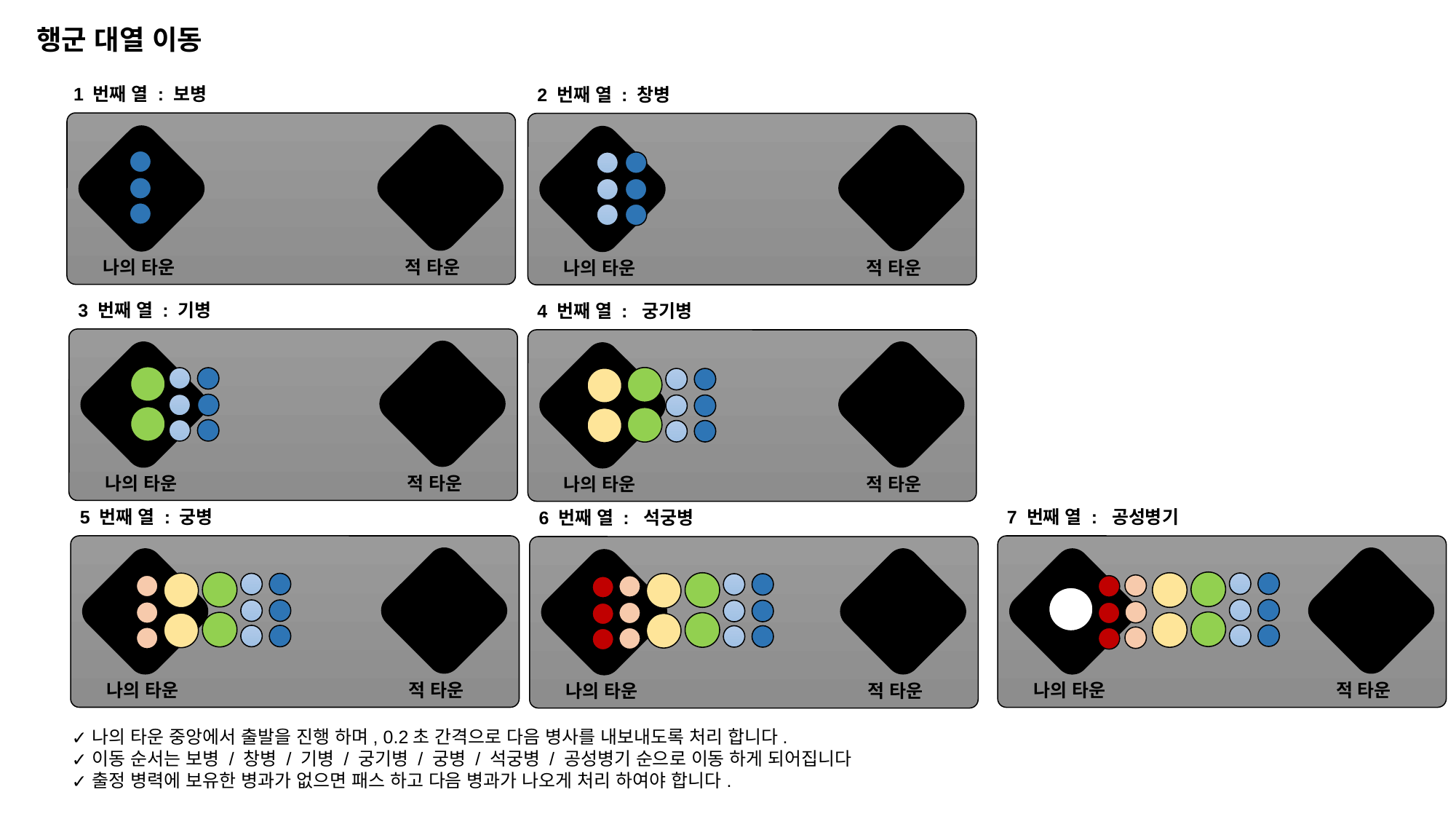

행군 대열 이동
1 번째 열 : 보병
2 번째 열 : 창병

나의 타운
적 타운
나의 타운
적 타운
3 번째 열 : 기병
4 번째 열 :  궁기병

나의 타운
적 타운
나의 타운
적 타운
5 번째 열 : 궁병
7 번째 열 :  공성병기
6 번째 열 :  석궁병

나의 타운
나의 타운
적 타운
적 타운
나의 타운
적 타운
나의 타운 중앙에서 출발을 진행 하며, 0.2초 간격으로 다음 병사를 내보내도록 처리 합니다.
이동 순서는 보병 / 창병 / 기병 / 궁기병 / 궁병 / 석궁병 / 공성병기 순으로 이동 하게 되어집니다
출정 병력에 보유한 병과가 없으면 패스 하고 다음 병과가 나오게 처리 하여야 합니다.